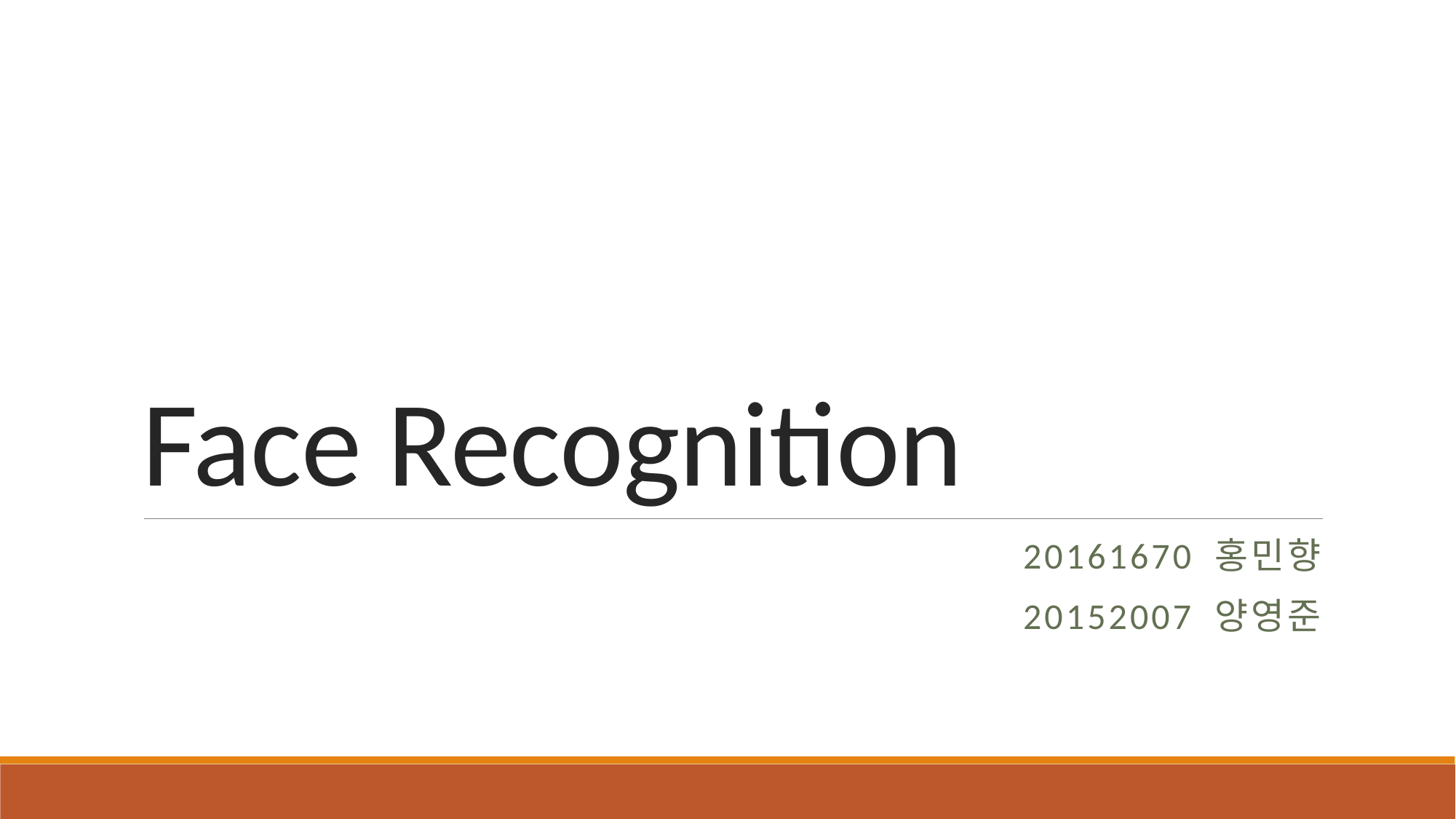

# Face Recognition
20161670 홍민향
20152007 양영준